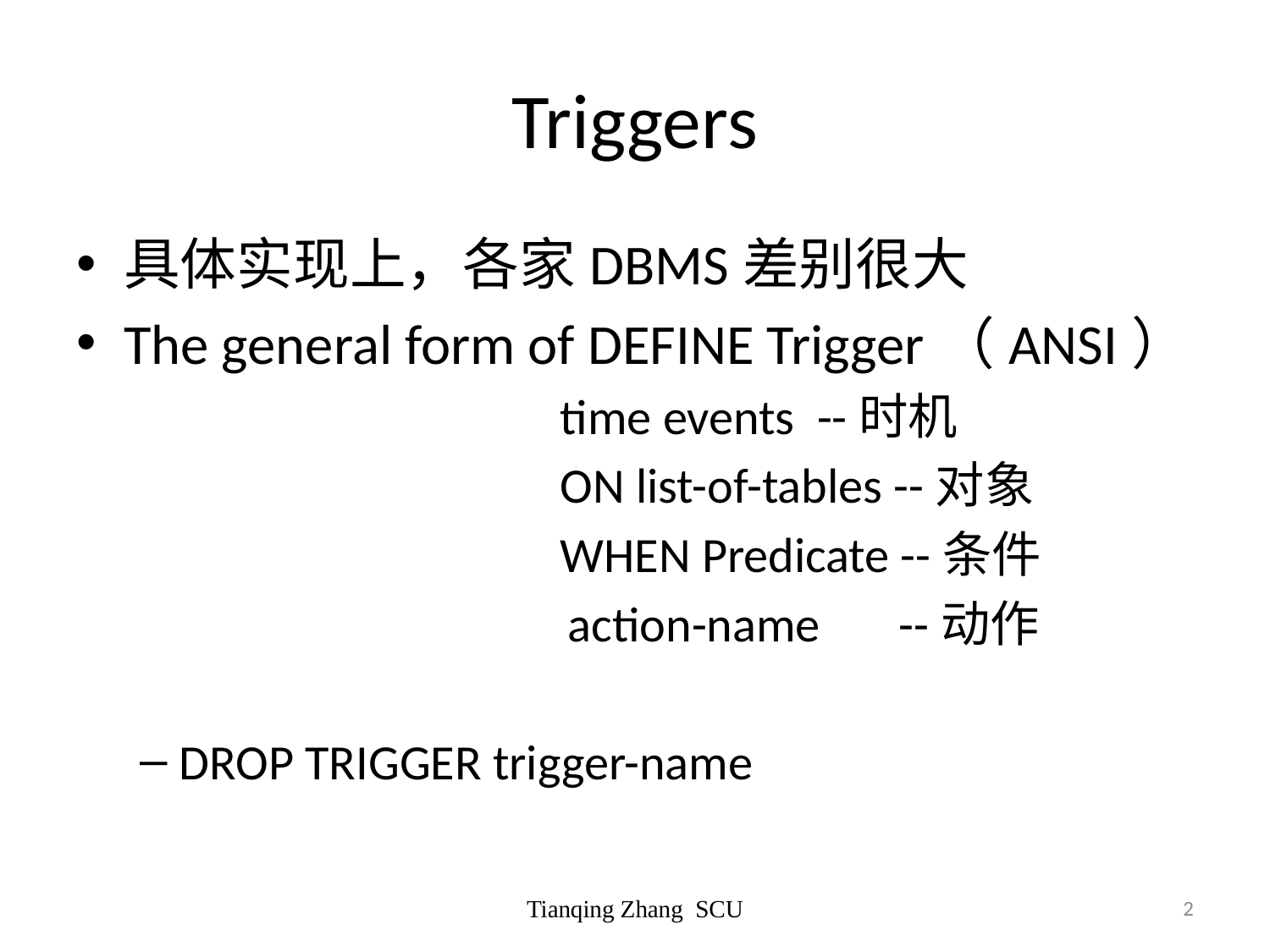

# Triggers
具体实现上，各家DBMS差别很大
The general form of DEFINE Trigger（ANSI）
				time events  --时机
				ON list-of-tables --对象
				WHEN Predicate --条件
   			            action-name       --动作

DROP TRIGGER trigger-name

Tianqing Zhang  SCU
2